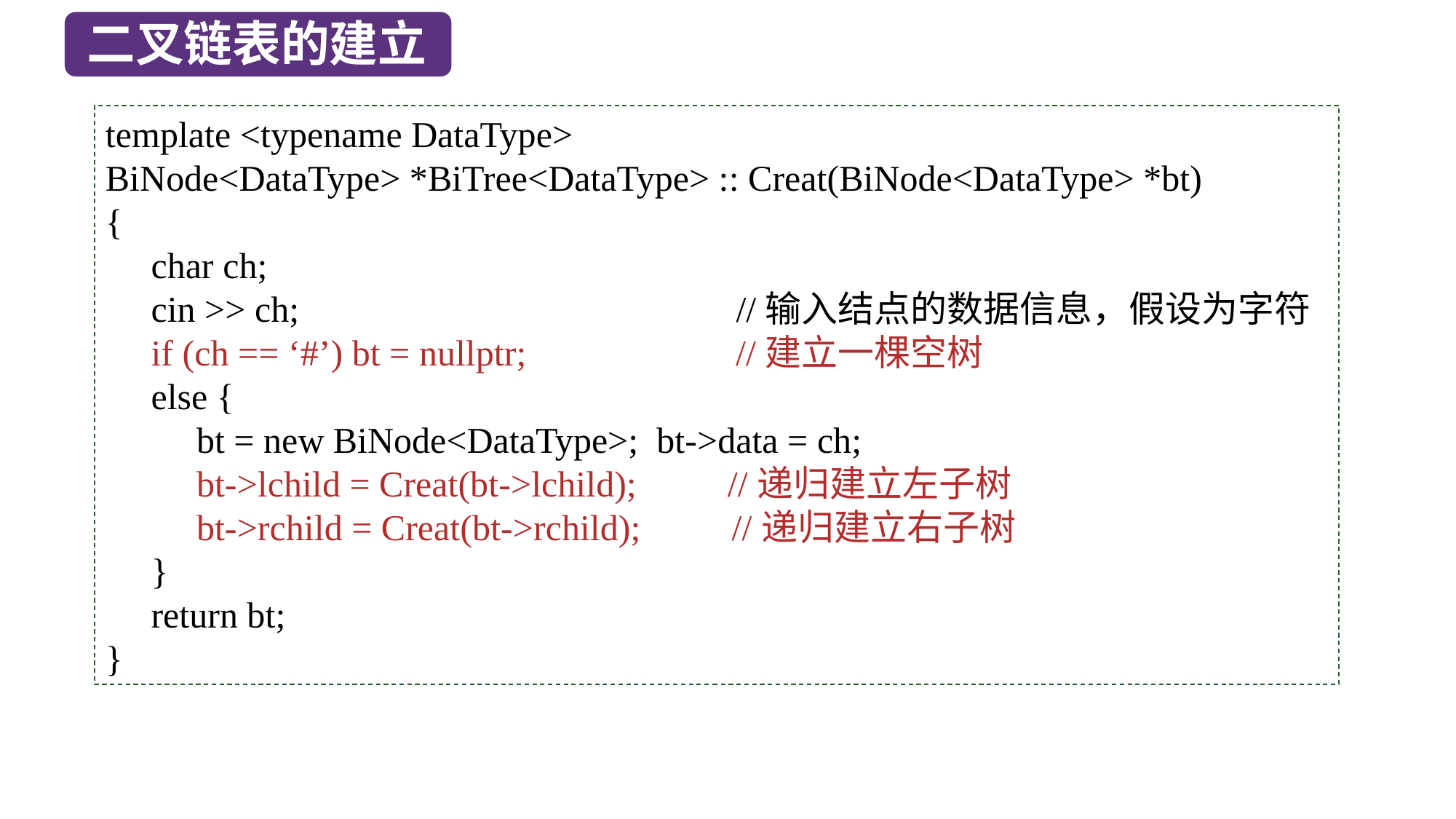

二叉链表的建立

template <typename DataType>
BiNode<DataType> *BiTree<DataType> :: Creat(BiNode<DataType> *bt)
{
     char ch;
     cin >> ch;                                                //输入结点的数据信息，假设为字符
     if (ch == ‘#’) bt = nullptr;                       //建立一棵空树
     else {
          bt = new BiNode<DataType>;  bt->data = ch;
          bt->lchild = Creat(bt->lchild);          //递归建立左子树
          bt->rchild = Creat(bt->rchild);          //递归建立右子树
     }
     return bt;
}